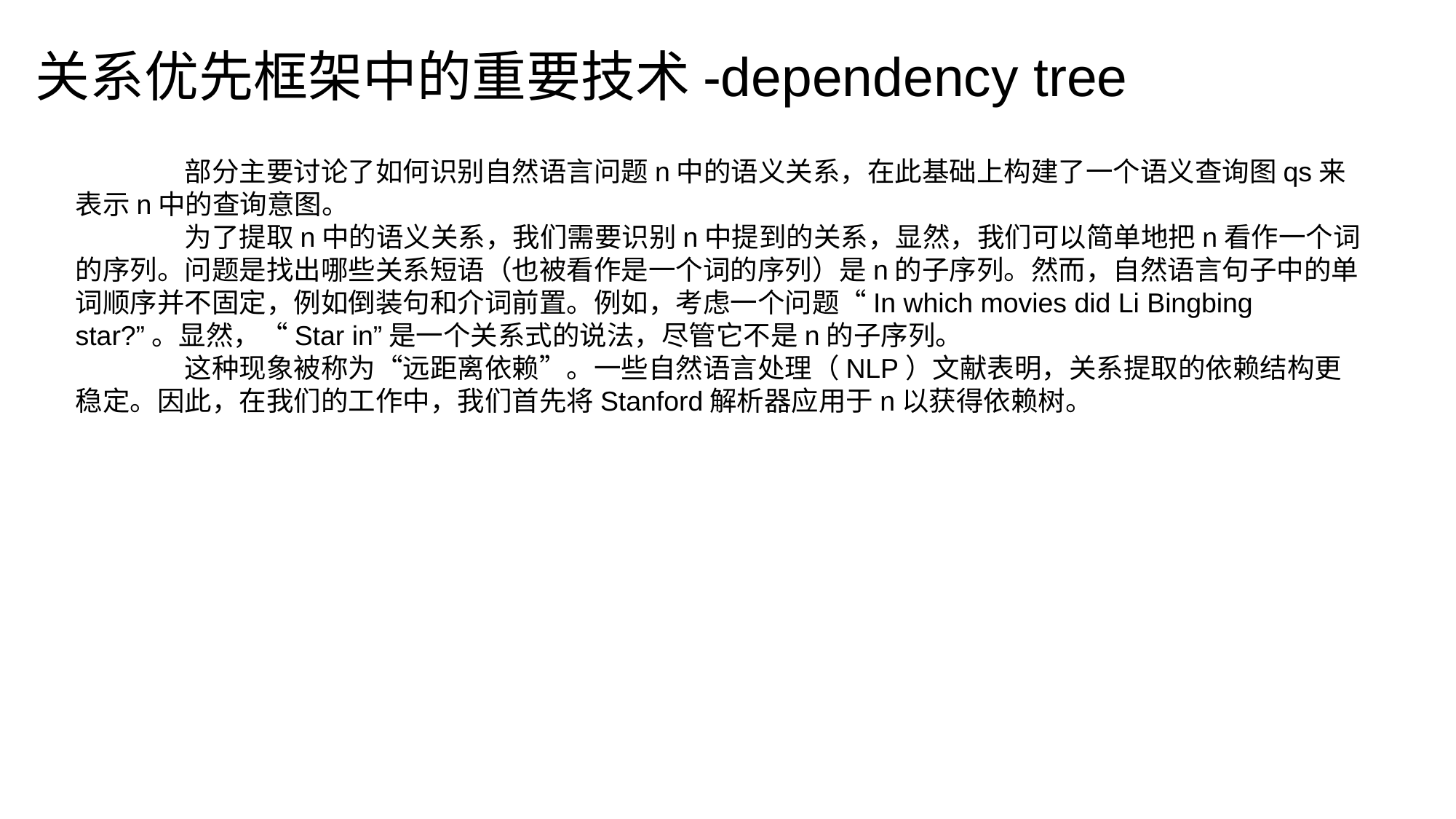

关系优先框架中的重要技术-dependency tree
	部分主要讨论了如何识别自然语言问题n中的语义关系，在此基础上构建了一个语义查询图qs来表示n中的查询意图。
	为了提取n中的语义关系，我们需要识别n中提到的关系，显然，我们可以简单地把n看作一个词的序列。问题是找出哪些关系短语（也被看作是一个词的序列）是n的子序列。然而，自然语言句子中的单词顺序并不固定，例如倒装句和介词前置。例如，考虑一个问题“In which movies did Li Bingbing star?”。显然，“Star in”是一个关系式的说法，尽管它不是n的子序列。
	这种现象被称为“远距离依赖”。一些自然语言处理（NLP）文献表明，关系提取的依赖结构更稳定。因此，在我们的工作中，我们首先将Stanford解析器应用于n以获得依赖树。